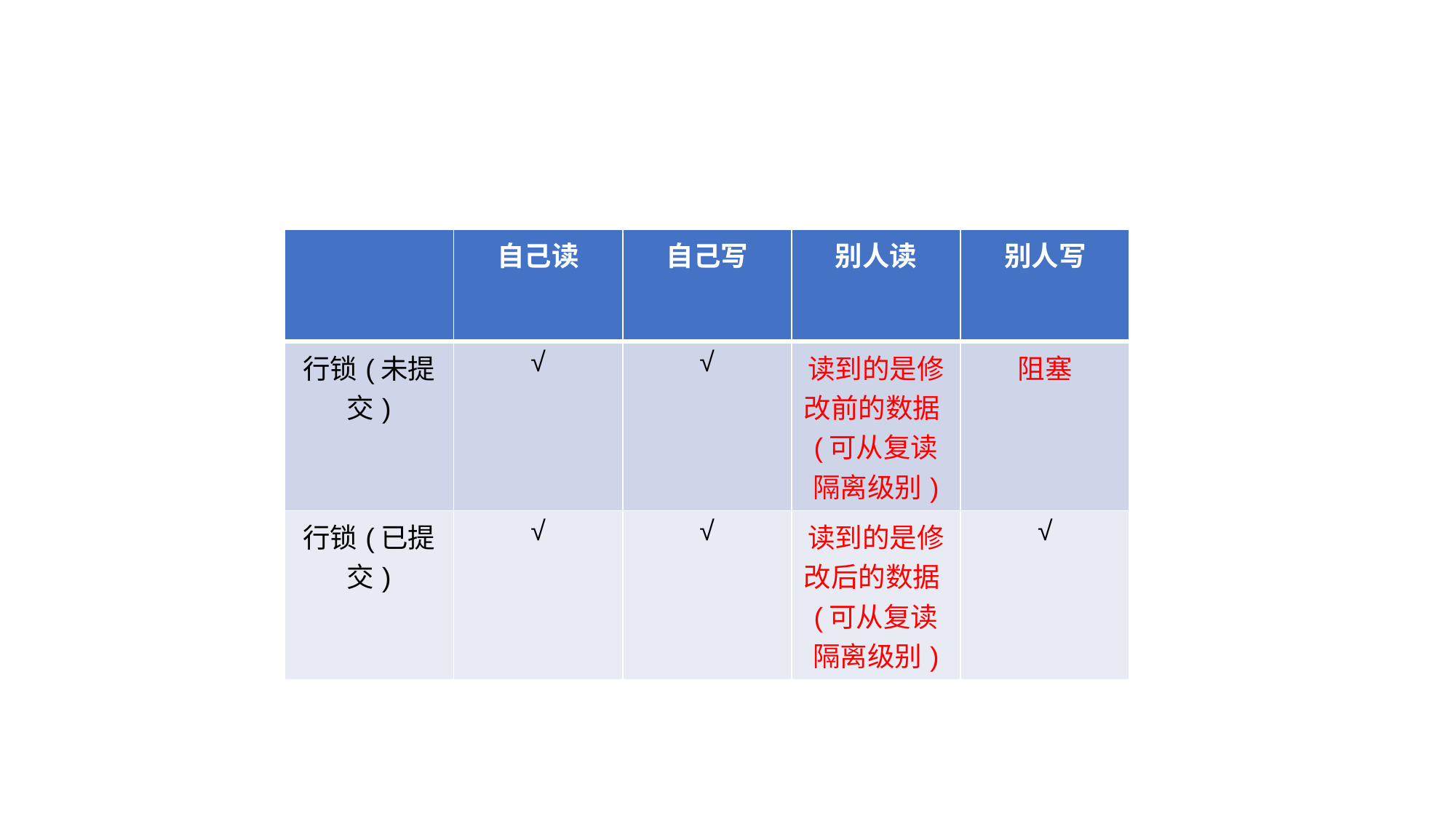

|  | 自己读 | 自己写 | 别人读 | 别人写 |
| --- | --- | --- | --- | --- |
| 行锁(未提交) | √ | √ | 读到的是修改前的数据(可从复读隔离级别) | 阻塞 |
| 行锁(已提交) | √ | √ | 读到的是修改后的数据(可从复读隔离级别) | √ |